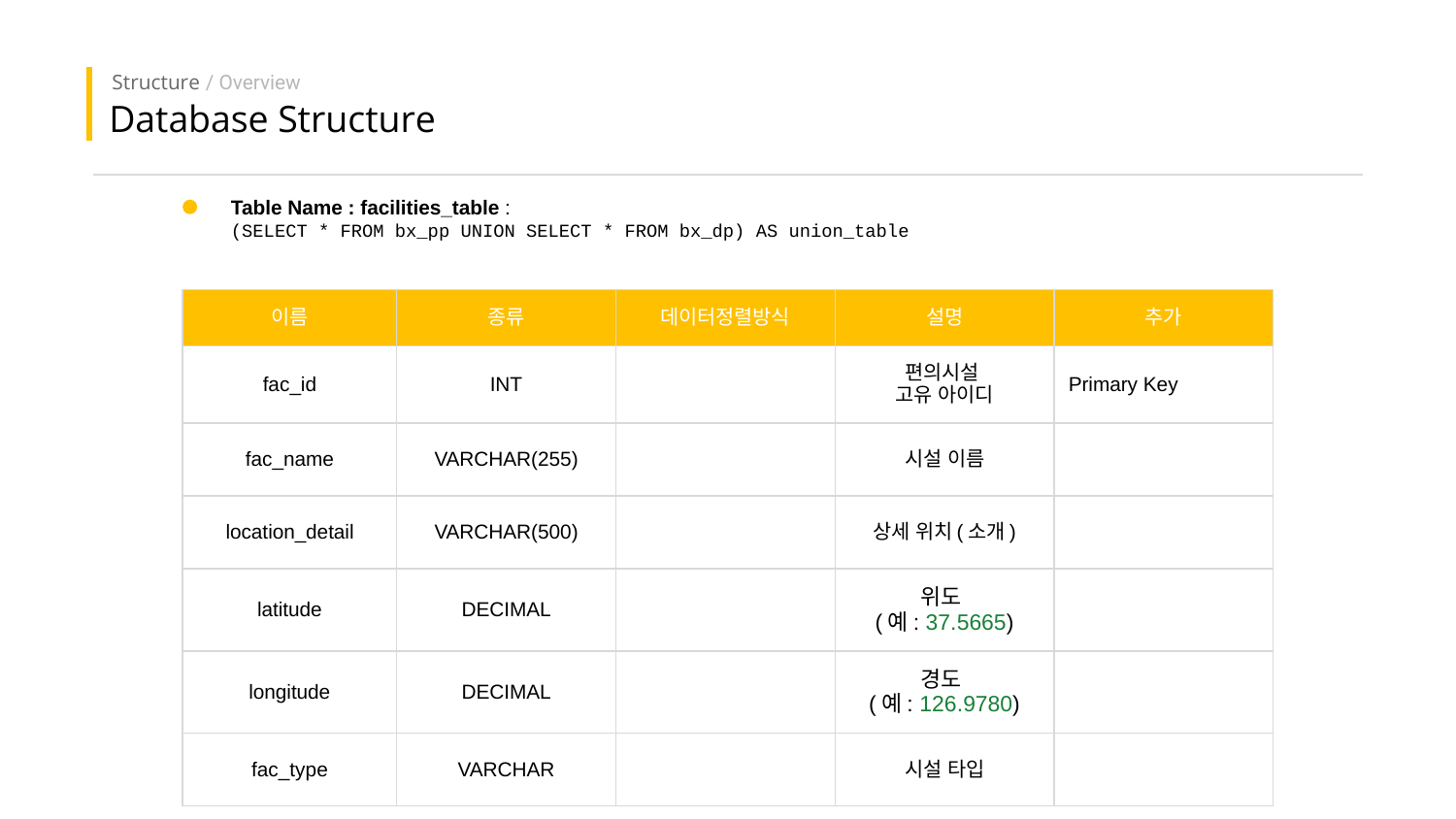

Structure / Overview
Database Structure
Table Name : facilities_table :
(SELECT * FROM bx_pp UNION SELECT * FROM bx_dp) AS union_table

| 이름 | 종류 | 데이터정렬방식 | 설명 | 추가 |
| --- | --- | --- | --- | --- |
| fac\_id | INT |  | 편의시설 고유 아이디 | Primary Key |
| fac\_name | VARCHAR(255) |  | 시설 이름 |  |
| location\_detail | VARCHAR(500) |  | 상세 위치(소개) |  |
| latitude | DECIMAL |  | 위도 (예: 37.5665) |  |
| longitude | DECIMAL |  | 경도 (예: 126.9780) |  |
| fac\_type | VARCHAR |  | 시설 타입 |  |